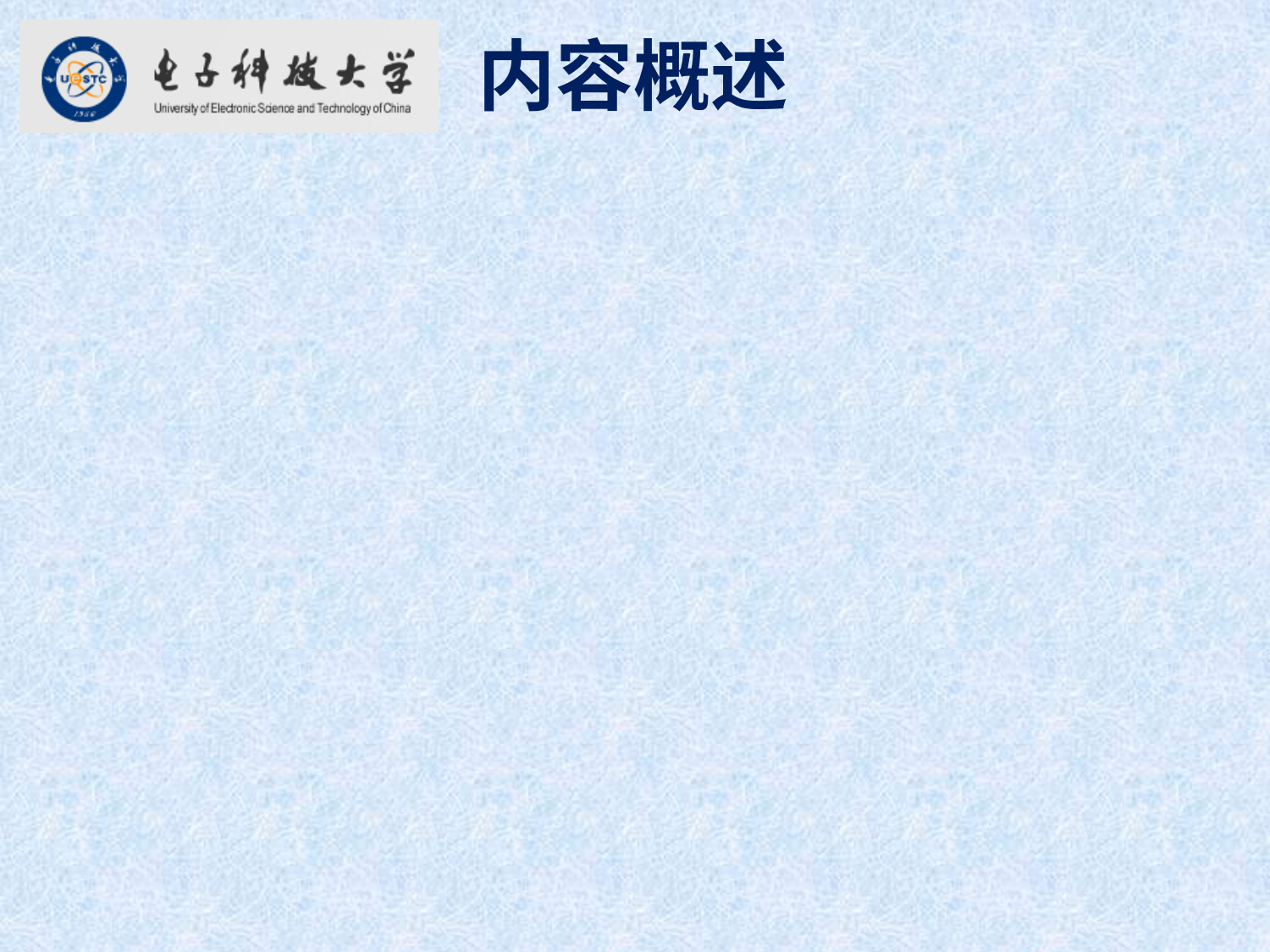

内容概述
主要来源：机器学习十大经典算法，ICDM，2006

刘凡平，《大数据时代的算法—机器学习、人工智能及其典型实例》